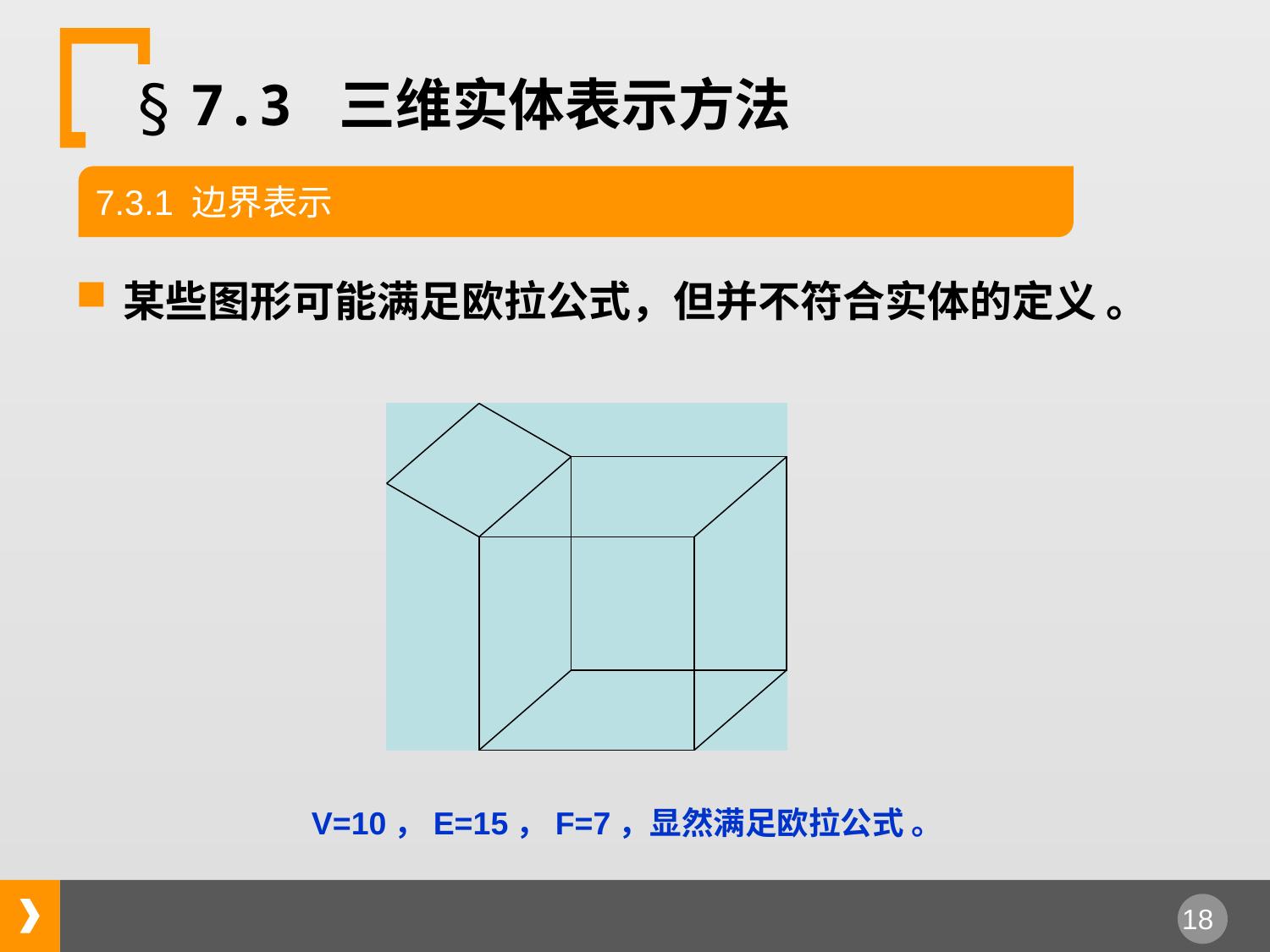

§ 7.3 三维实体表示方法
7.3.1 边界表示
某些图形可能满足欧拉公式，但并不符合实体的定义 。

V=10，E=15，F=7，显然满足欧拉公式 。